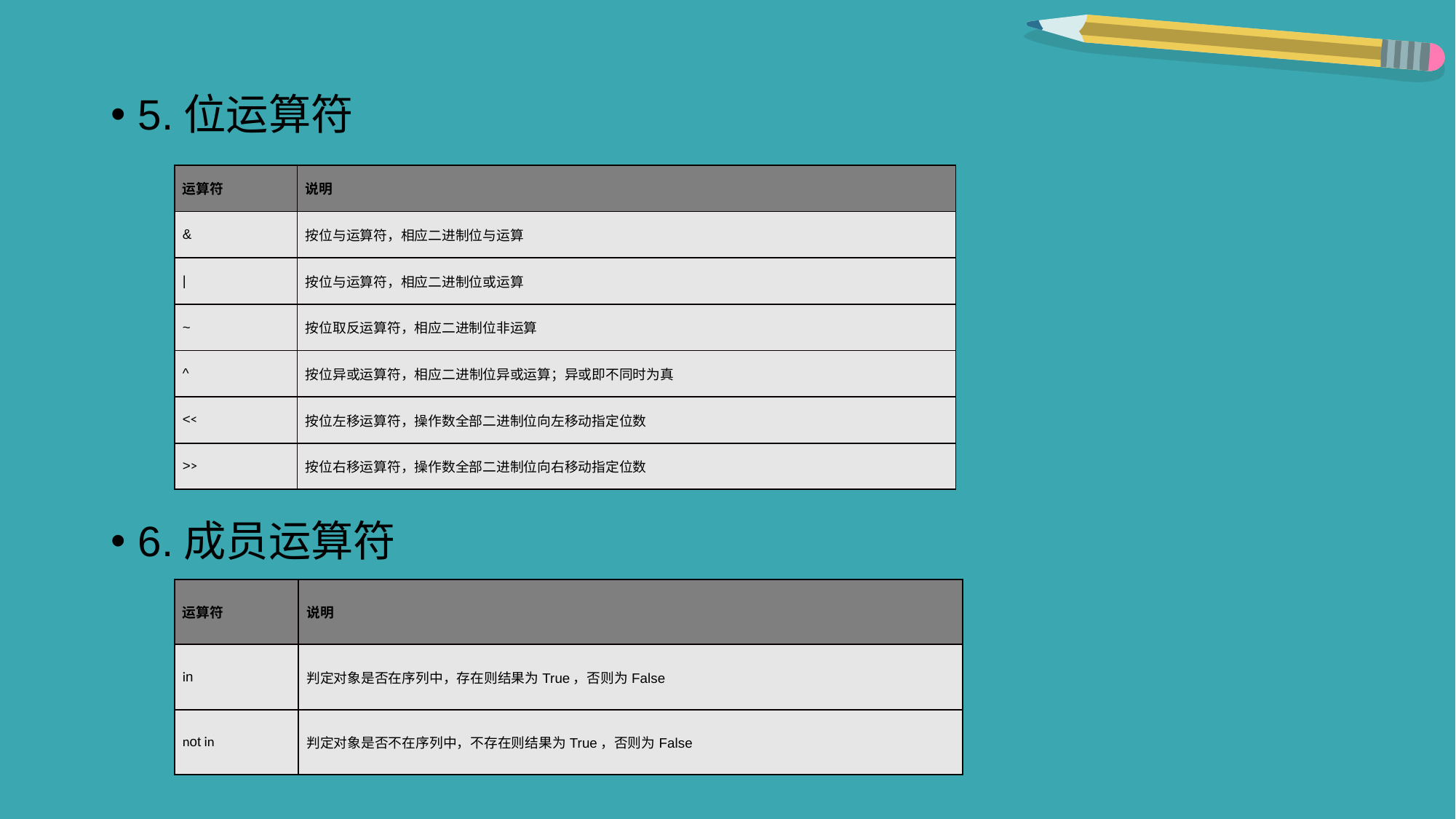

5.位运算符

6.成员运算符

| 运算符 | 说明 |
| --- | --- |
| & | 按位与运算符，相应二进制位与运算 |
| | | 按位与运算符，相应二进制位或运算 |
| ~ | 按位取反运算符，相应二进制位非运算 |
| ^ | 按位异或运算符，相应二进制位异或运算；异或即不同时为真 |
| << | 按位左移运算符，操作数全部二进制位向左移动指定位数 |
| >> | 按位右移运算符，操作数全部二进制位向右移动指定位数 |
| 运算符 | 说明 |
| --- | --- |
| in | 判定对象是否在序列中，存在则结果为True，否则为False |
| not in | 判定对象是否不在序列中，不存在则结果为True，否则为False |